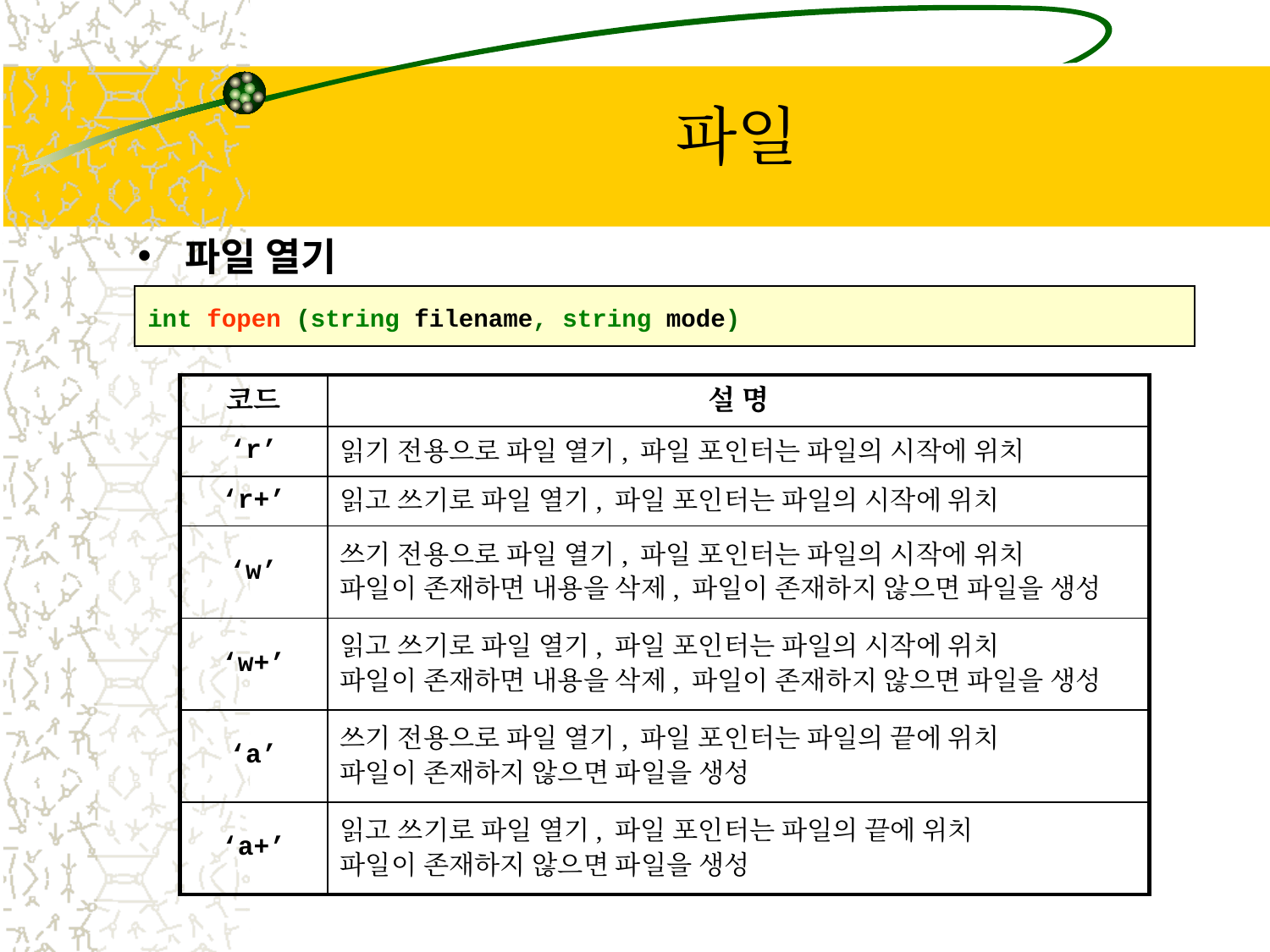

# 파일
파일 열기
int fopen (string filename, string mode)
| 코드 | 설 명 |
| --- | --- |
| ‘r’ | 읽기 전용으로 파일 열기, 파일 포인터는 파일의 시작에 위치 |
| ‘r+’ | 읽고 쓰기로 파일 열기, 파일 포인터는 파일의 시작에 위치 |
| ‘w’ | 쓰기 전용으로 파일 열기, 파일 포인터는 파일의 시작에 위치 파일이 존재하면 내용을 삭제, 파일이 존재하지 않으면 파일을 생성 |
| ‘w+’ | 읽고 쓰기로 파일 열기, 파일 포인터는 파일의 시작에 위치 파일이 존재하면 내용을 삭제, 파일이 존재하지 않으면 파일을 생성 |
| ‘a’ | 쓰기 전용으로 파일 열기, 파일 포인터는 파일의 끝에 위치 파일이 존재하지 않으면 파일을 생성 |
| ‘a+’ | 읽고 쓰기로 파일 열기, 파일 포인터는 파일의 끝에 위치 파일이 존재하지 않으면 파일을 생성 |